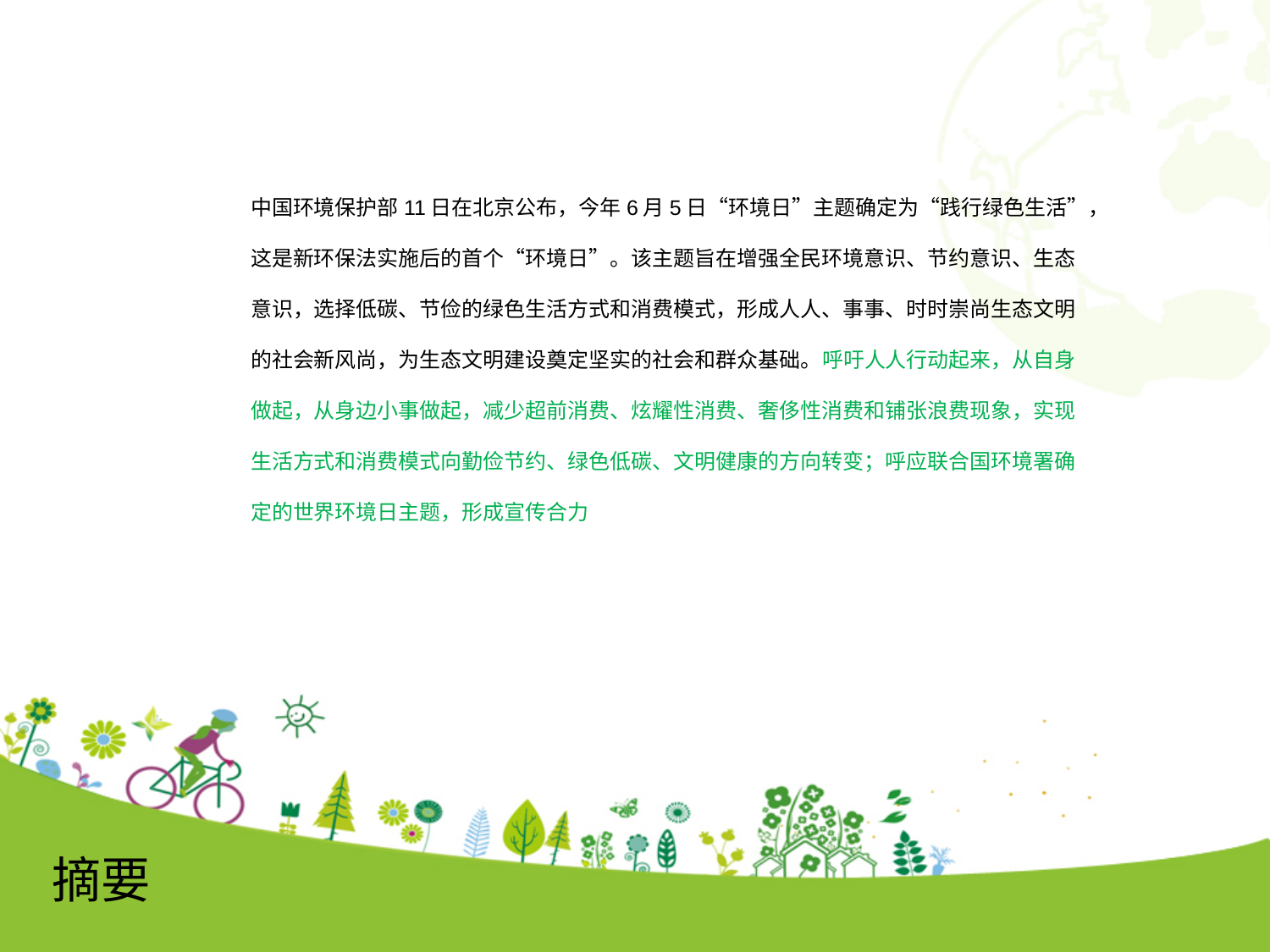

中国环境保护部11日在北京公布，今年6月5日“环境日”主题确定为“践行绿色生活”，

这是新环保法实施后的首个“环境日”。该主题旨在增强全民环境意识、节约意识、生态

意识，选择低碳、节俭的绿色生活方式和消费模式，形成人人、事事、时时崇尚生态文明

的社会新风尚，为生态文明建设奠定坚实的社会和群众基础。呼吁人人行动起来，从自身

做起，从身边小事做起，减少超前消费、炫耀性消费、奢侈性消费和铺张浪费现象，实现

生活方式和消费模式向勤俭节约、绿色低碳、文明健康的方向转变；呼应联合国环境署确

定的世界环境日主题，形成宣传合力
点击添加文本
点击添加文本
点击添加文本
点击添加文本
摘要